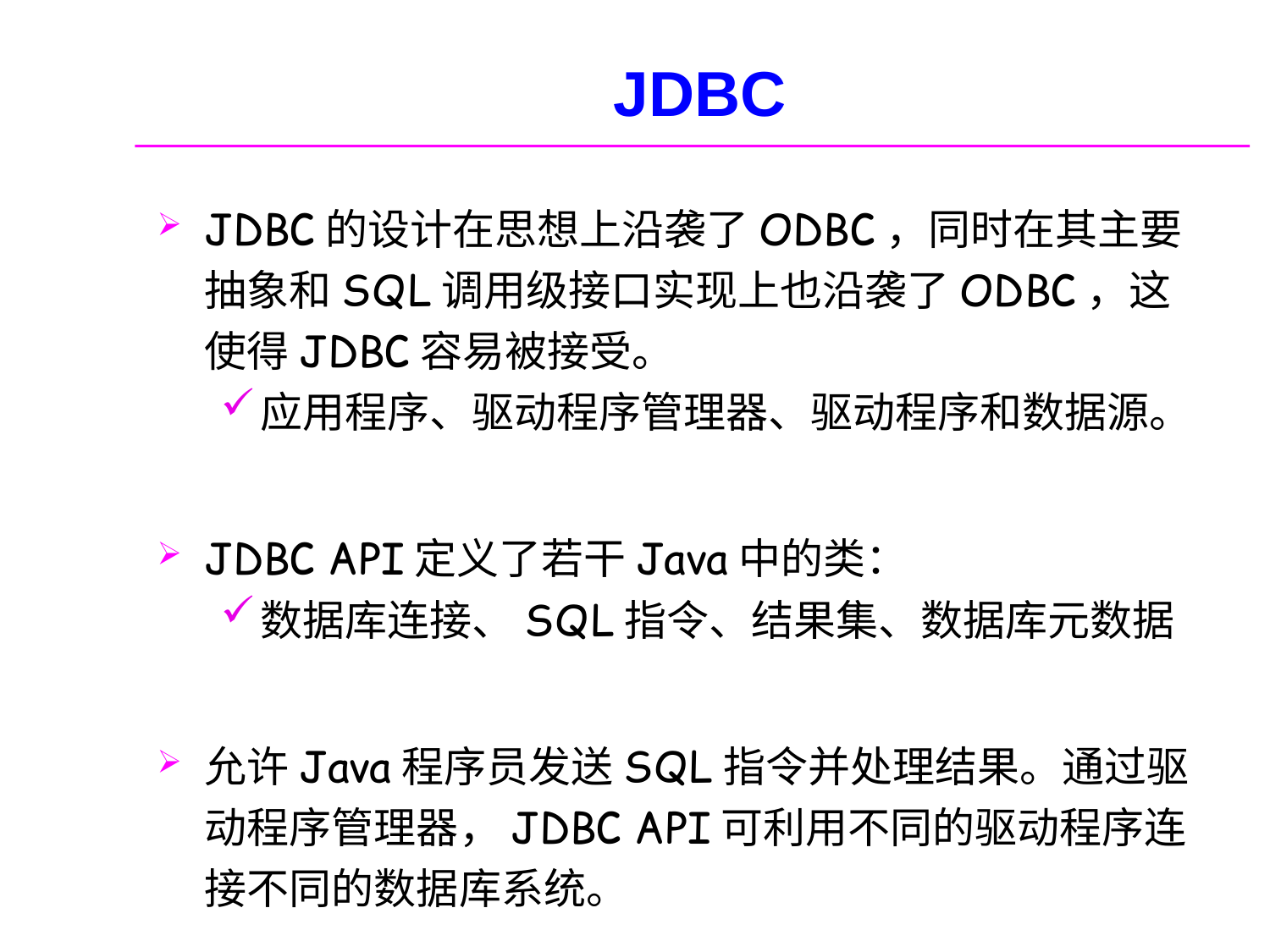

# JDBC
JDBC的设计在思想上沿袭了ODBC，同时在其主要抽象和SQL调用级接口实现上也沿袭了ODBC，这使得JDBC容易被接受。
应用程序、驱动程序管理器、驱动程序和数据源。

JDBC API定义了若干Java中的类：
数据库连接、SQL指令、结果集、数据库元数据

允许Java程序员发送SQL指令并处理结果。通过驱动程序管理器，JDBC API可利用不同的驱动程序连接不同的数据库系统。
32